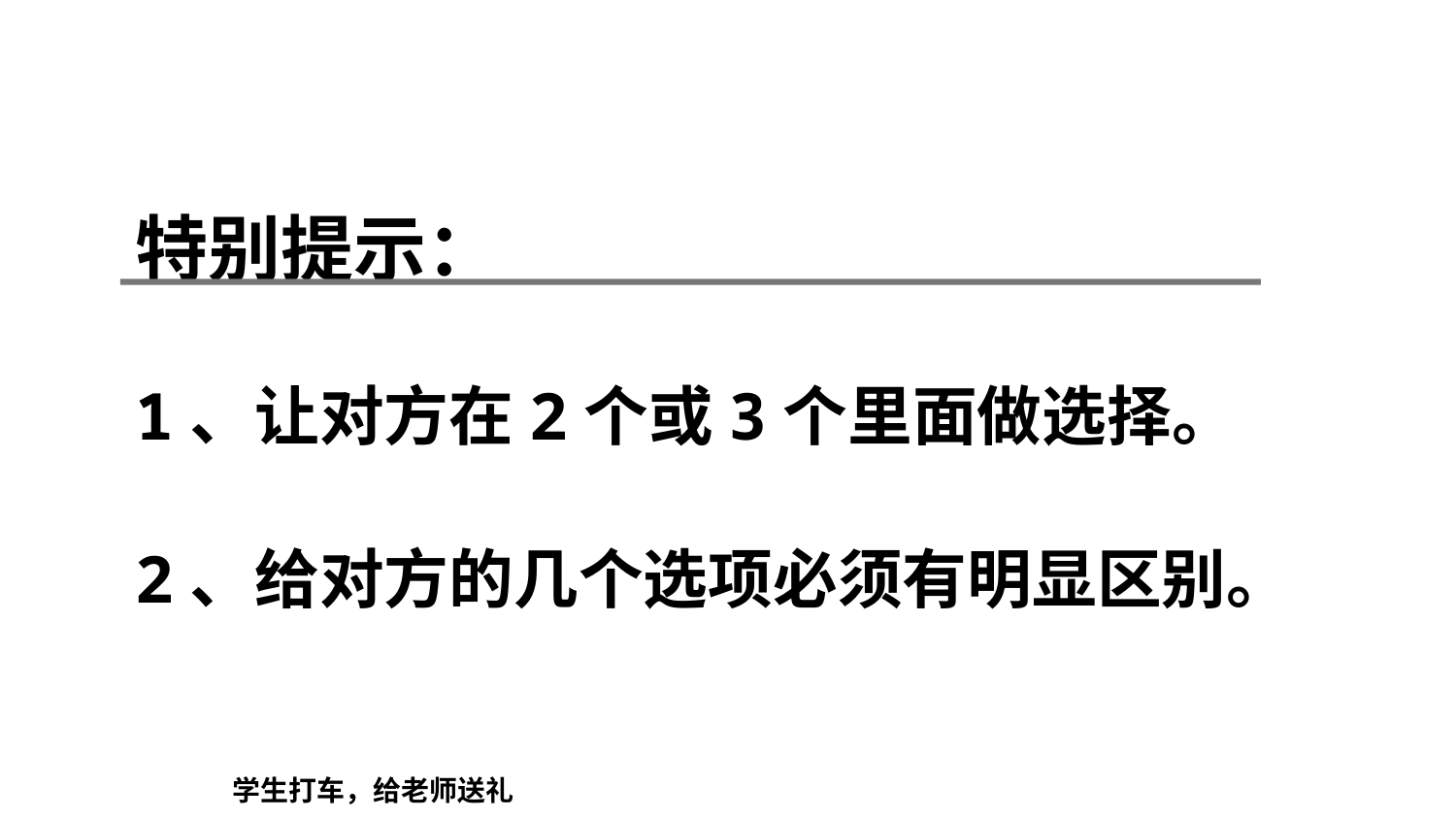

特别提示：
1、让对方在2个或3个里面做选择。
2、给对方的几个选项必须有明显区别。

学生打车，给老师送礼